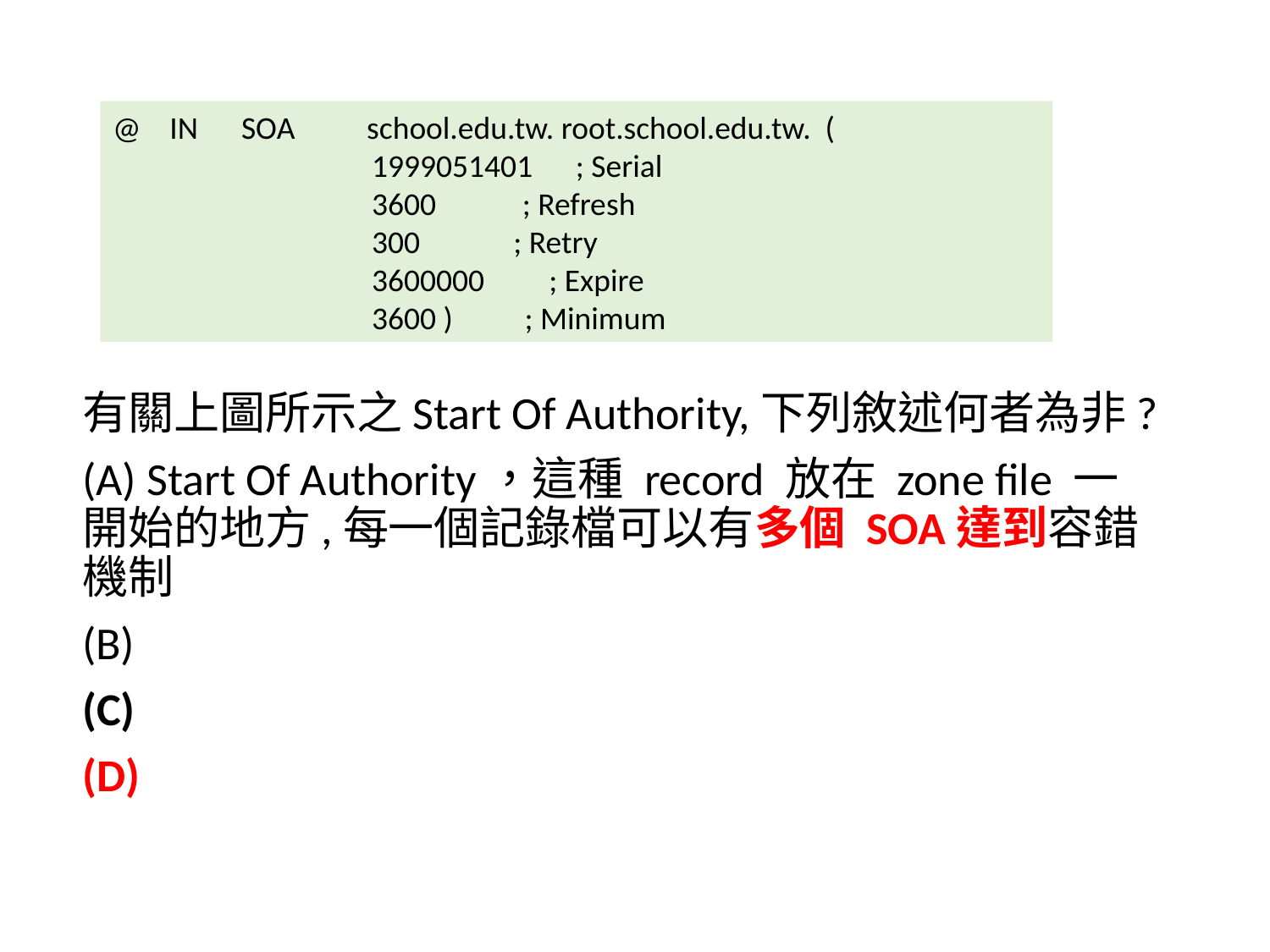

@    IN      SOA          school.edu.tw. root.school.edu.tw.  (
                                    1999051401      ; Serial
                                    3600            ; Refresh
                                    300             ; Retry
                                    3600000         ; Expire
                                    3600 )          ; Minimum
有關上圖所示之Start Of Authority,下列敘述何者為非?
(A) Start Of Authority，這種 record 放在 zone file 一開始的地方,每一個記錄檔可以有多個 SOA達到容錯機制
(B)
(C)
(D)